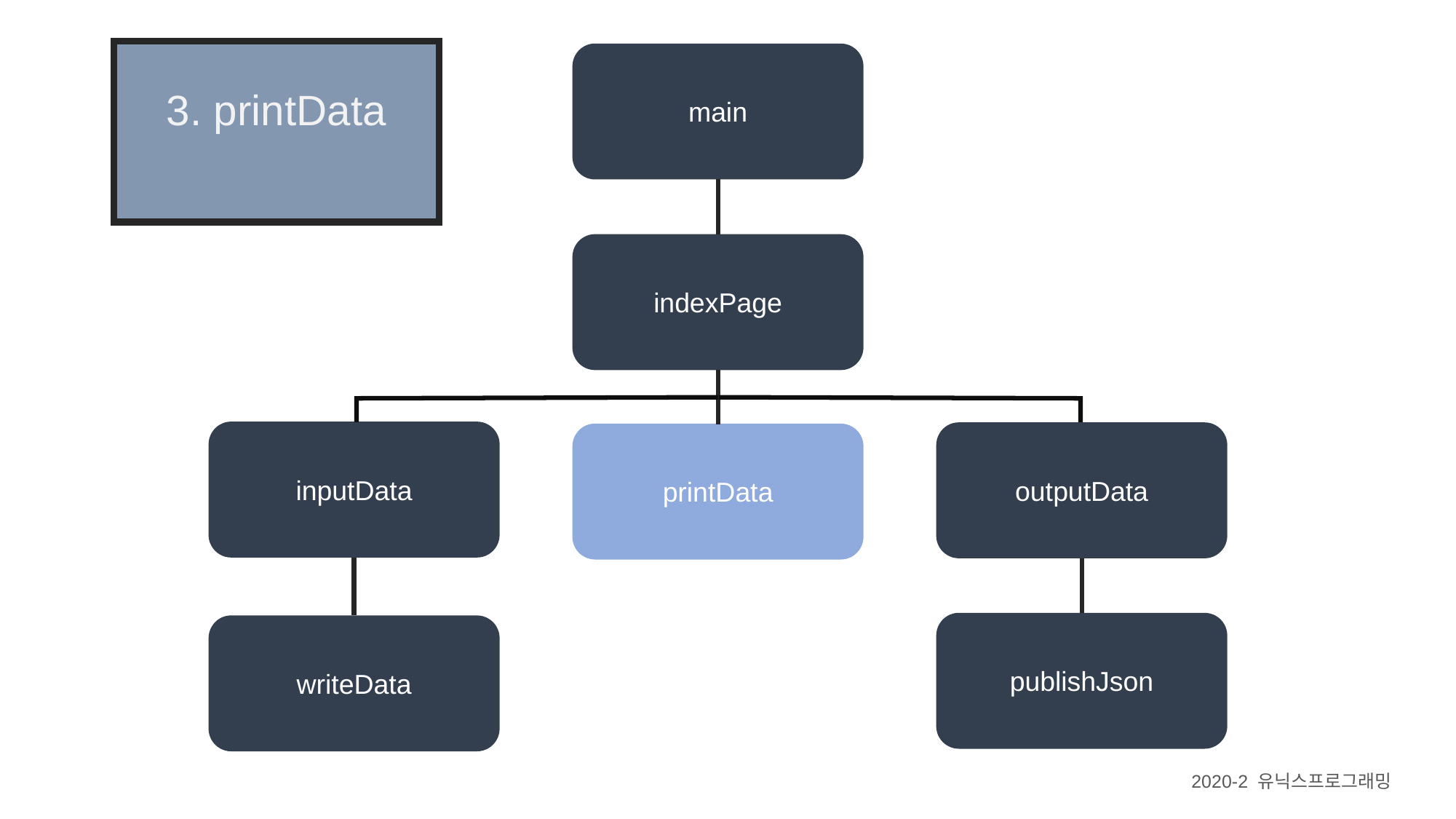

3. printData

main

indexPage

inputData

outputData

printData

publishJson

writeData
2020-2 유닉스프로그래밍